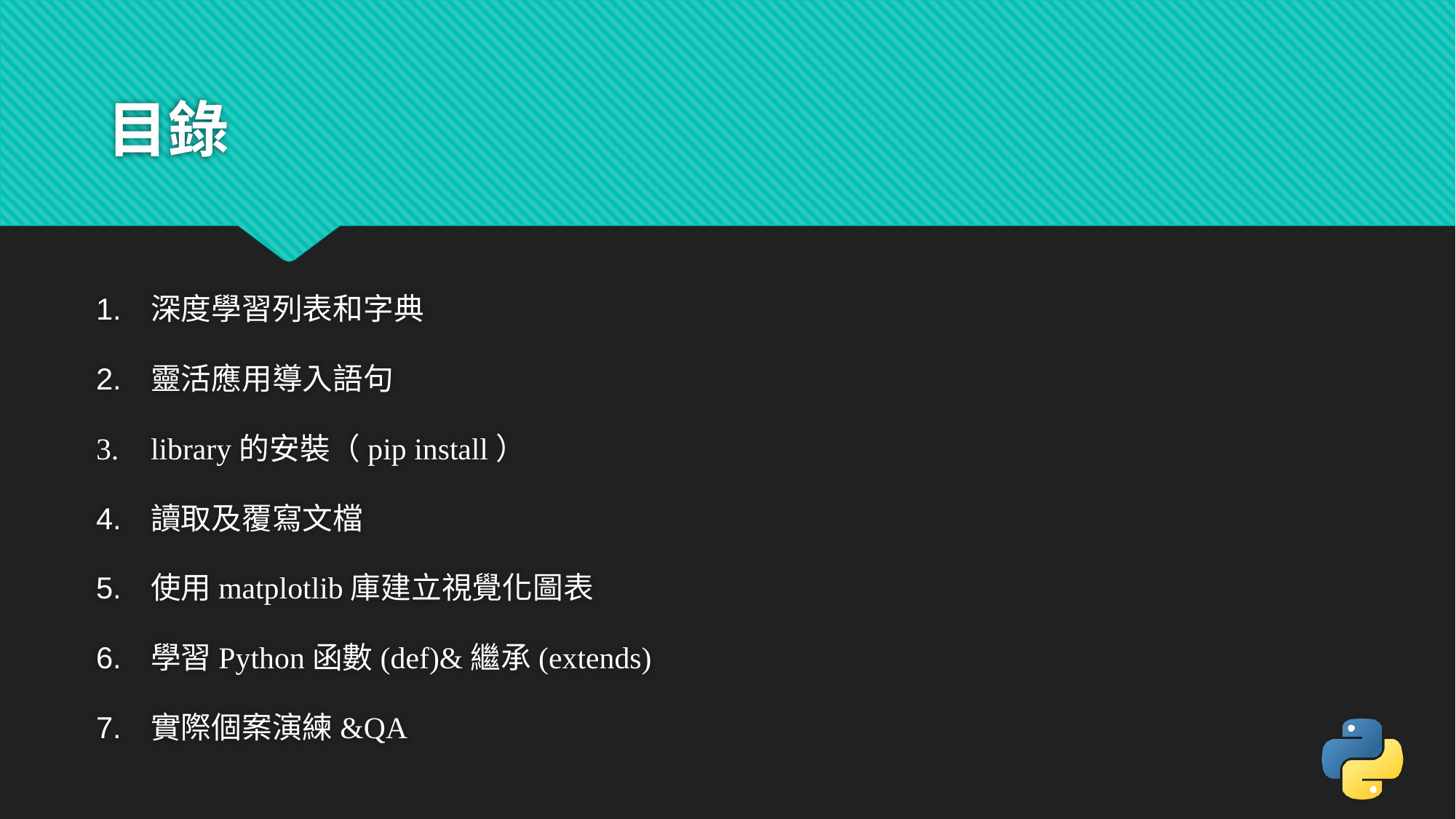

# 目錄
深度學習列表和字典
靈活應用導入語句
library的安裝（pip install）
讀取及覆寫文檔
使用matplotlib庫建立視覺化圖表
學習Python函數(def)&繼承(extends)
實際個案演練&QA